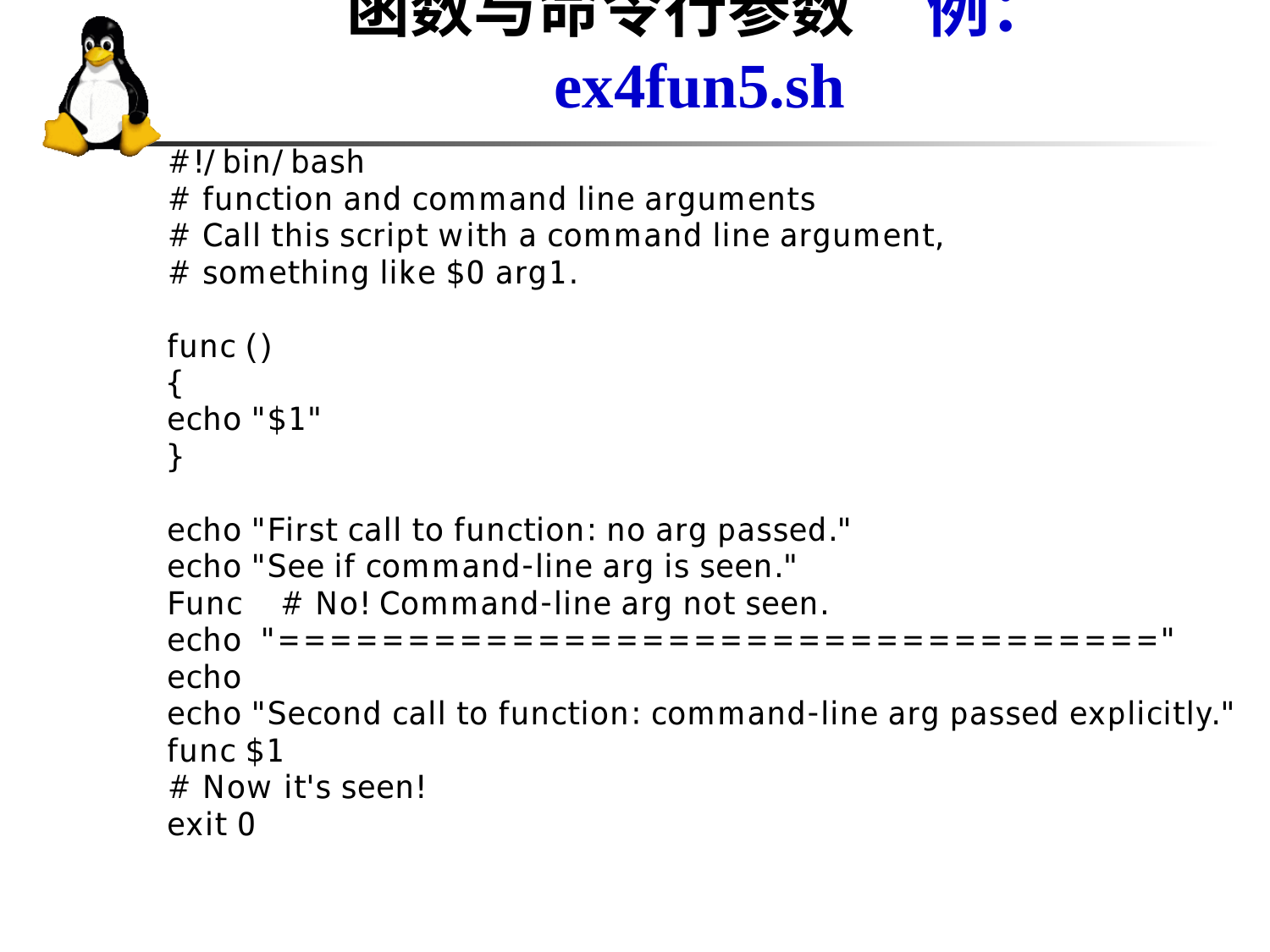

# 函数与命令行参数     例：ex4fun5.sh
#!/bin/bash
# function and command line arguments
# Call this script with a command line argument,
# something like $0 arg1.

func ()
{
echo "$1"
}

echo "First call to function: no arg passed."
echo "See if command-line arg is seen."
Func    # No! Command-line arg not seen.
echo  "=================================="
echo
echo "Second call to function: command-line arg passed explicitly."
func $1
# Now it's seen!
exit 0